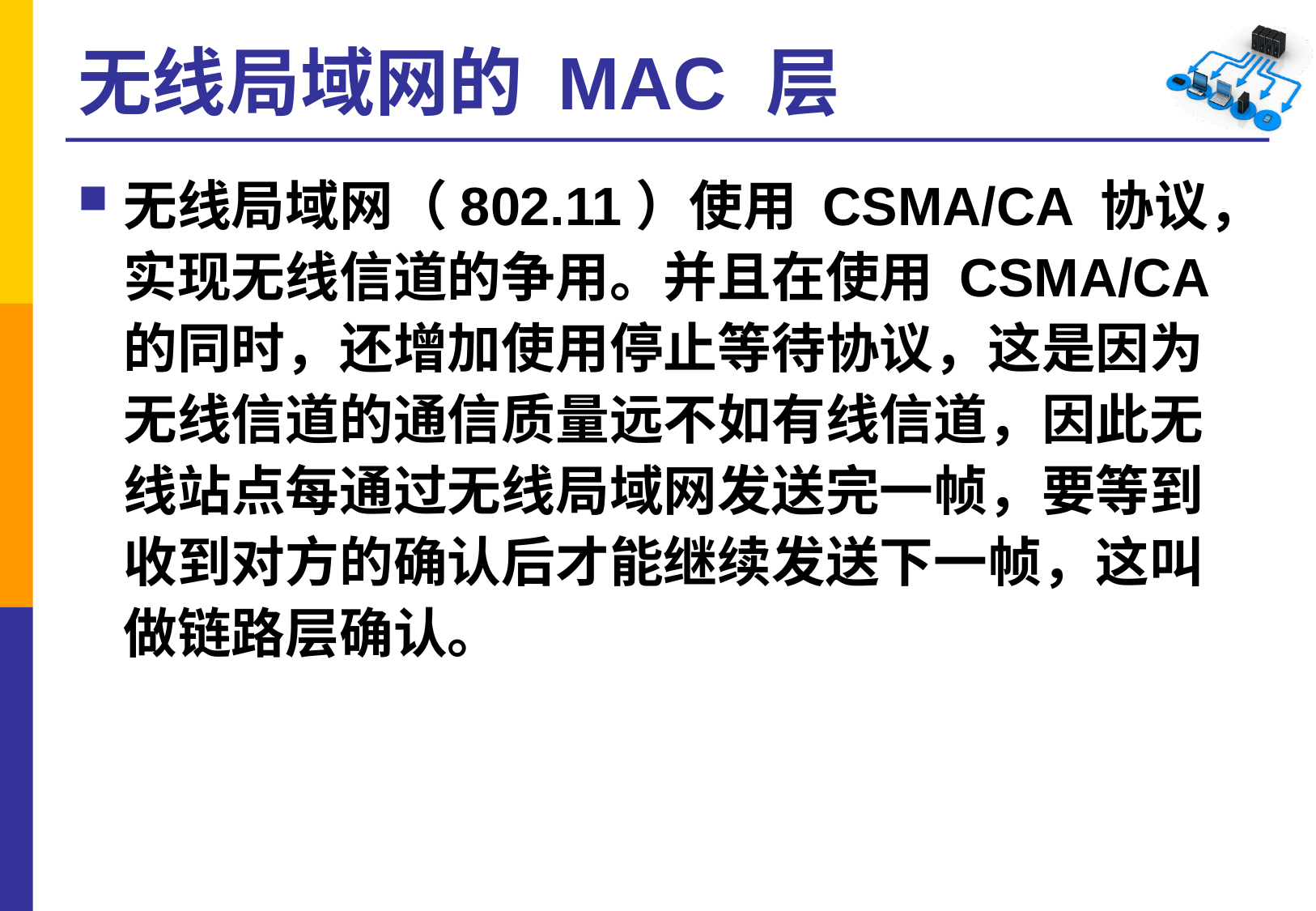

# 无线局域网的 MAC 层
无线局域网（802.11）使用 CSMA/CA 协议，实现无线信道的争用。并且在使用 CSMA/CA 的同时，还增加使用停止等待协议，这是因为无线信道的通信质量远不如有线信道，因此无线站点每通过无线局域网发送完一帧，要等到收到对方的确认后才能继续发送下一帧，这叫做链路层确认。